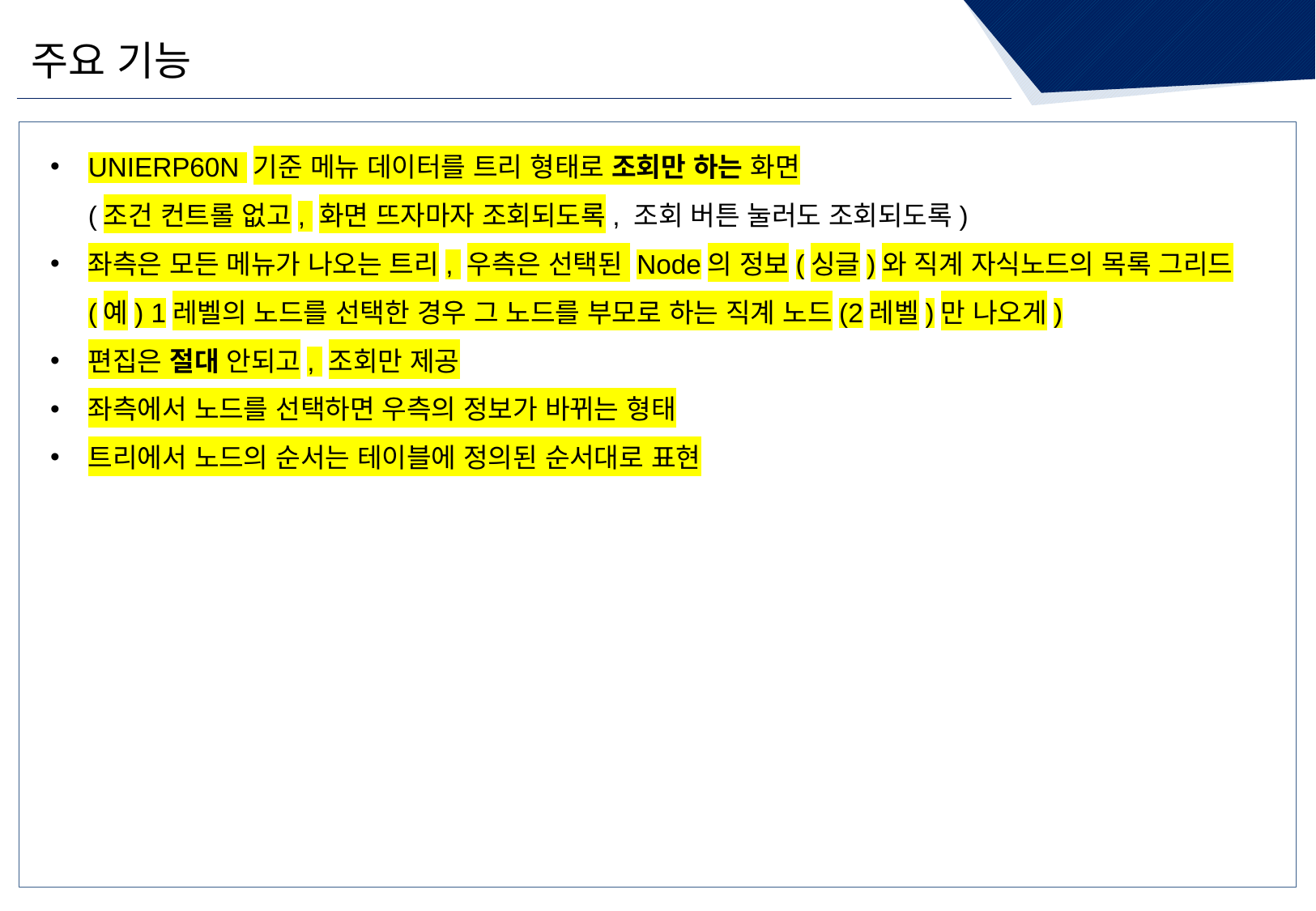

주요 기능

UNIERP60N 기준 메뉴 데이터를 트리 형태로 조회만 하는 화면
(조건 컨트롤 없고, 화면 뜨자마자 조회되도록, 조회 버튼 눌러도 조회되도록)
좌측은 모든 메뉴가 나오는 트리, 우측은 선택된 Node의 정보(싱글)와 직계 자식노드의 목록 그리드
(예) 1레벨의 노드를 선택한 경우 그 노드를 부모로 하는 직계 노드(2레벨)만 나오게)
편집은 절대 안되고, 조회만 제공
좌측에서 노드를 선택하면 우측의 정보가 바뀌는 형태
트리에서 노드의 순서는 테이블에 정의된 순서대로 표현